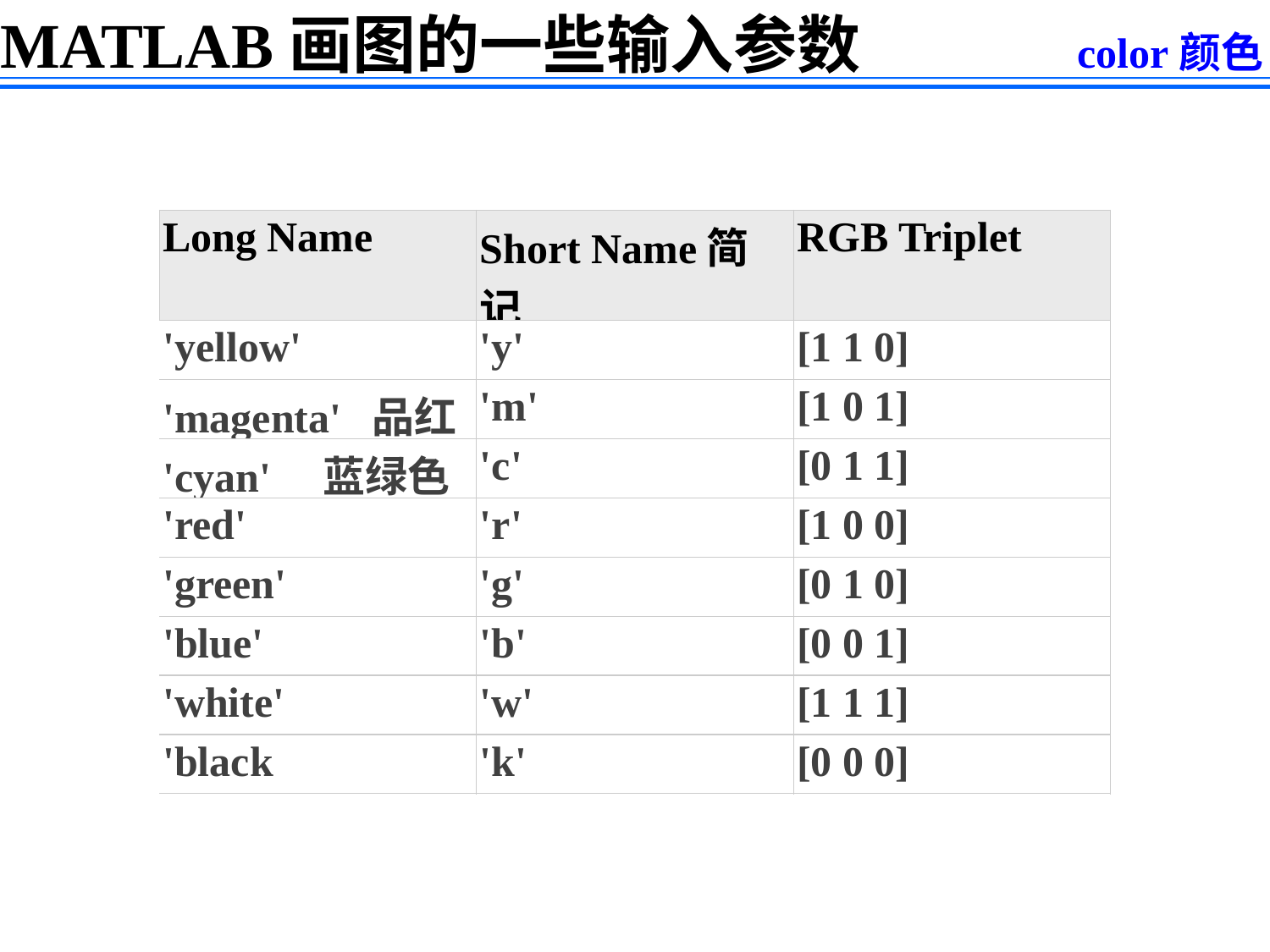

MATLAB画图的一些输入参数              color颜色

| Long Name | Short Name简记 | RGB Triplet |
| --- | --- | --- |
| 'yellow' | 'y' | [1 1 0] |
| 'magenta' 品红 | 'm' | [1 0 1] |
| 'cyan' 蓝绿色 | 'c' | [0 1 1] |
| 'red' | 'r' | [1 0 0] |
| 'green' | 'g' | [0 1 0] |
| 'blue' | 'b' | [0 0 1] |
| 'white' | 'w' | [1 1 1] |
| 'black | 'k' | [0 0 0] |